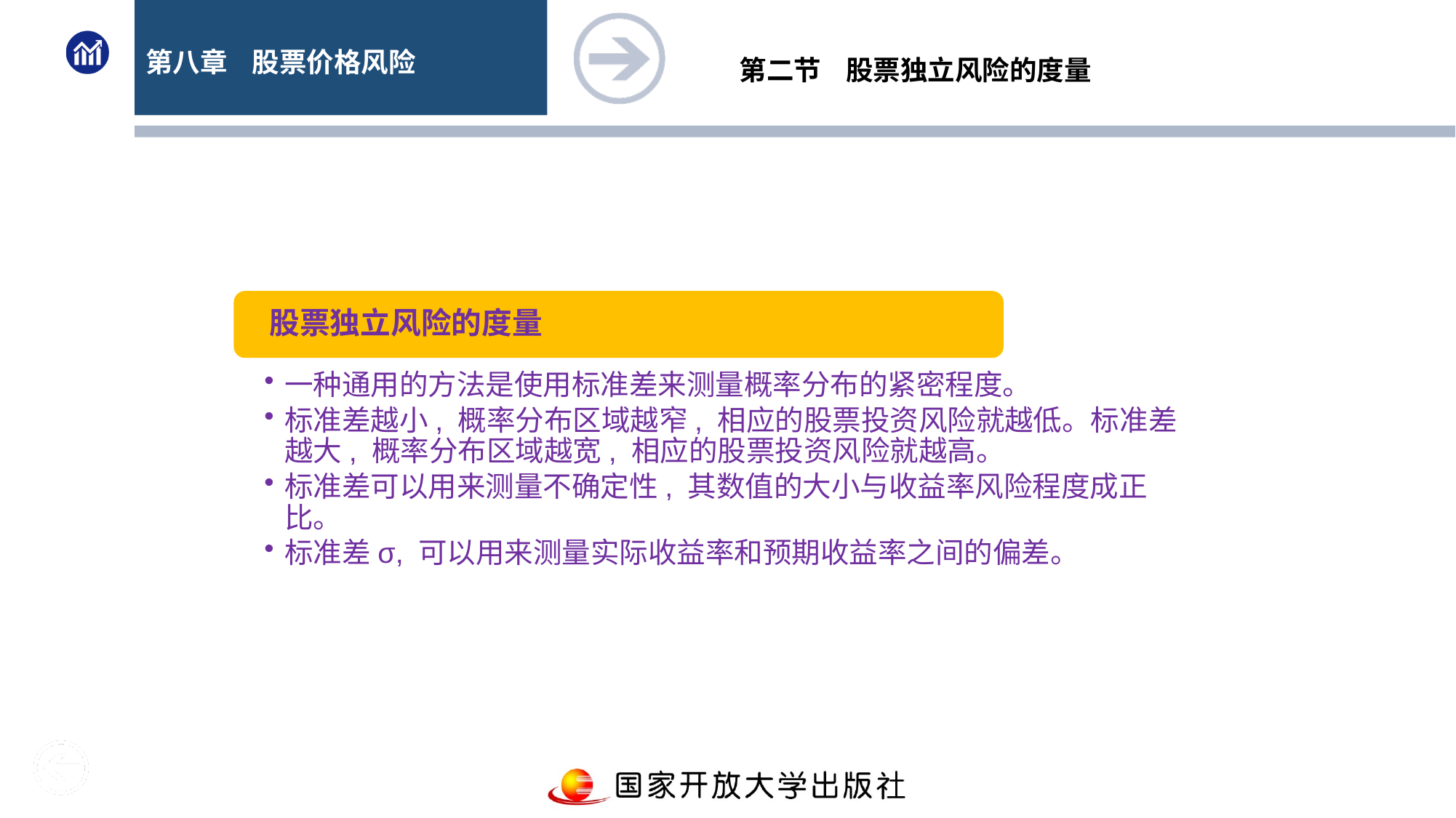

第二节    股票独立风险的度量
第八章    股票价格风险
一种通用的方法是使用标准差来测量概率分布的紧密程度。
标准差越小, 概率分布区域越窄, 相应的股票投资风险就越低。标准差越大, 概率分布区域越宽, 相应的股票投资风险就越高。
标准差可以用来测量不确定性, 其数值的大小与收益率风险程度成正比。
标准差σ, 可以用来测量实际收益率和预期收益率之间的偏差。
股票独立风险的度量